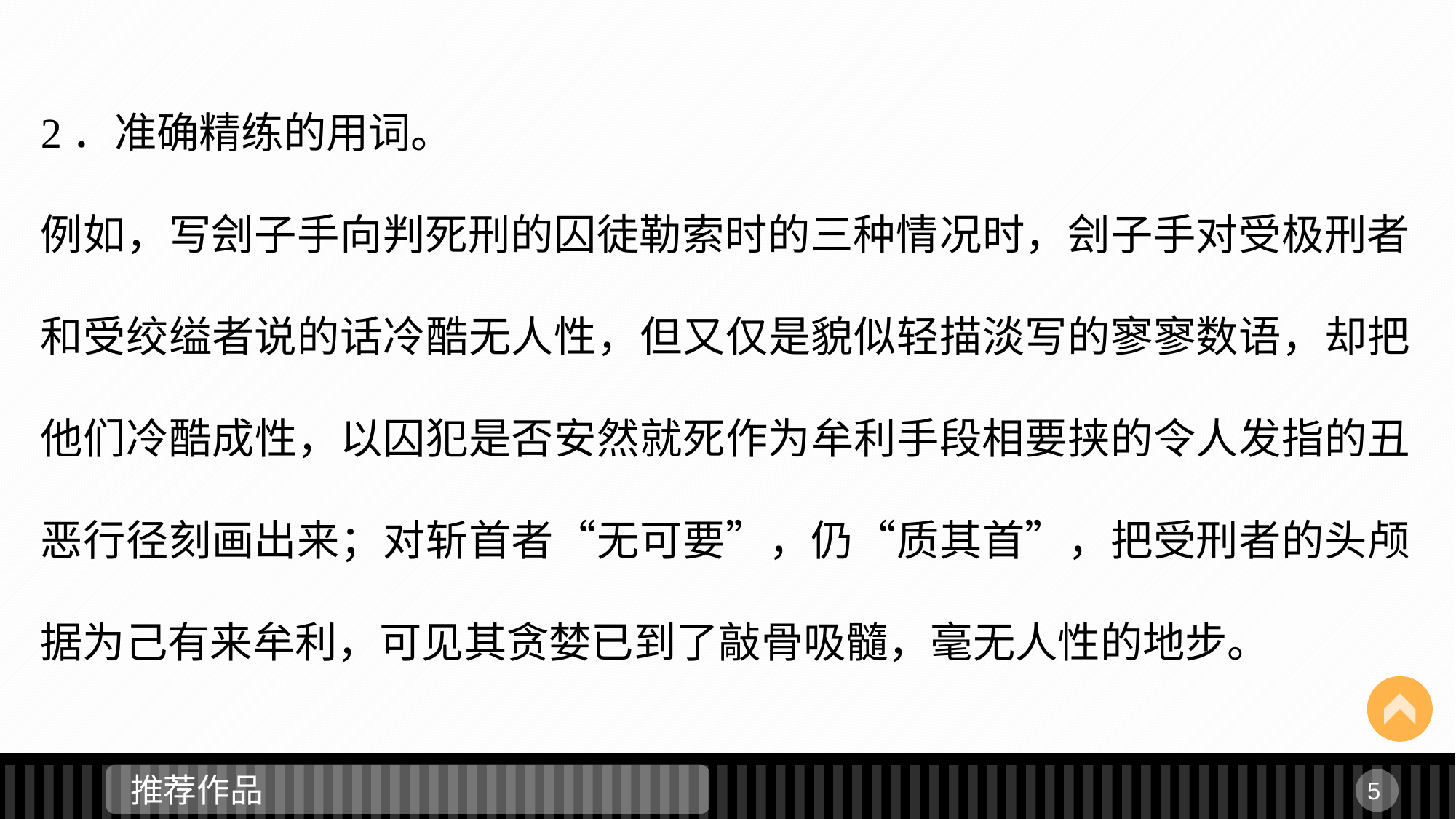

2．准确精练的用词。
例如，写刽子手向判死刑的囚徒勒索时的三种情况时，刽子手对受极刑者和受绞缢者说的话冷酷无人性，但又仅是貌似轻描淡写的寥寥数语，却把他们冷酷成性，以囚犯是否安然就死作为牟利手段相要挟的令人发指的丑恶行径刻画出来；对斩首者“无可要”，仍“质其首”，把受刑者的头颅据为己有来牟利，可见其贪婪已到了敲骨吸髓，毫无人性的地步。